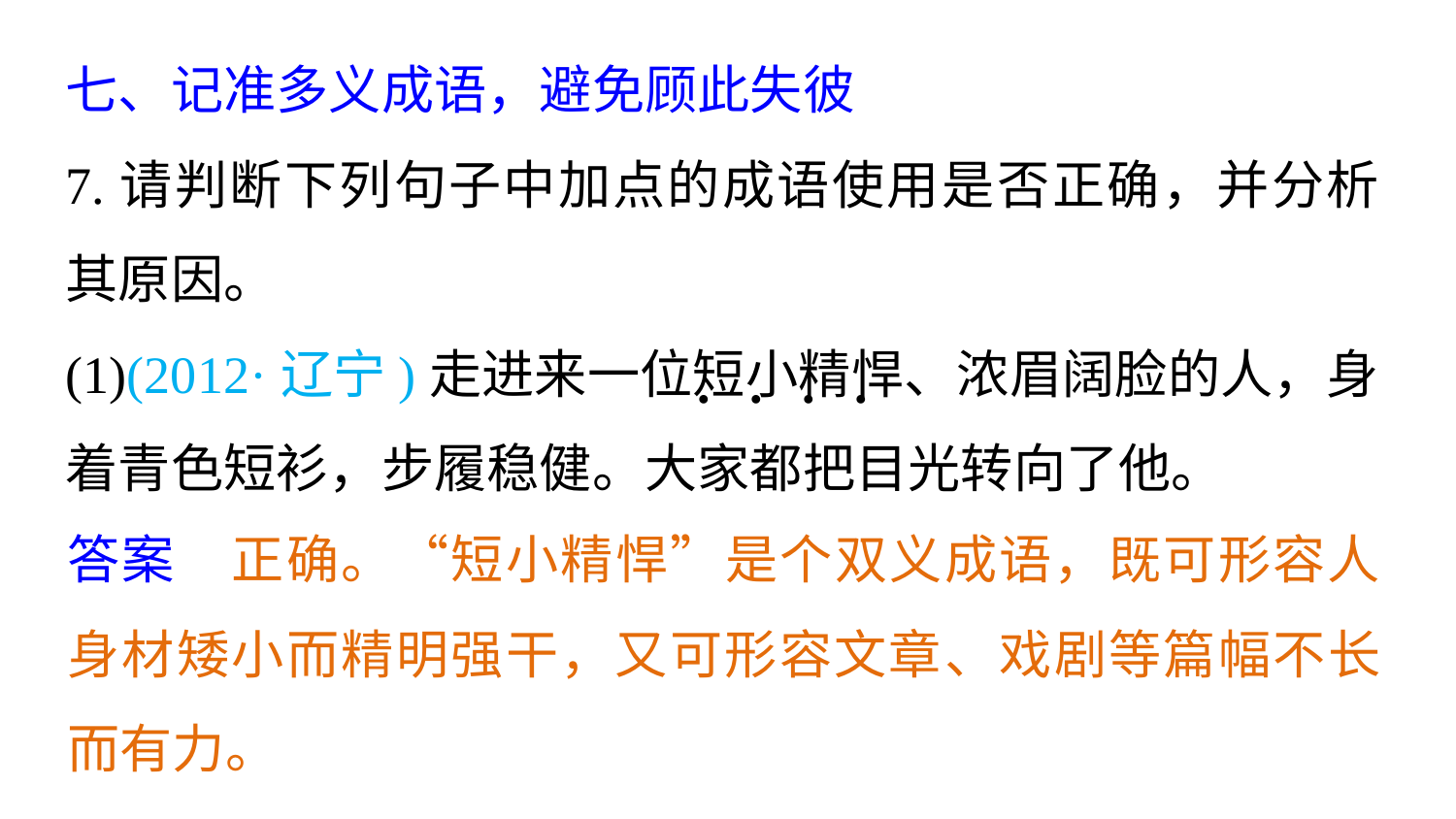

七、记准多义成语，避免顾此失彼
7.请判断下列句子中加点的成语使用是否正确，并分析其原因。
(1)(2012·辽宁)走进来一位短小精悍、浓眉阔脸的人，身着青色短衫，步履稳健。大家都把目光转向了他。
.   .   .   .
答案　正确。“短小精悍”是个双义成语，既可形容人身材矮小而精明强干，又可形容文章、戏剧等篇幅不长而有力。